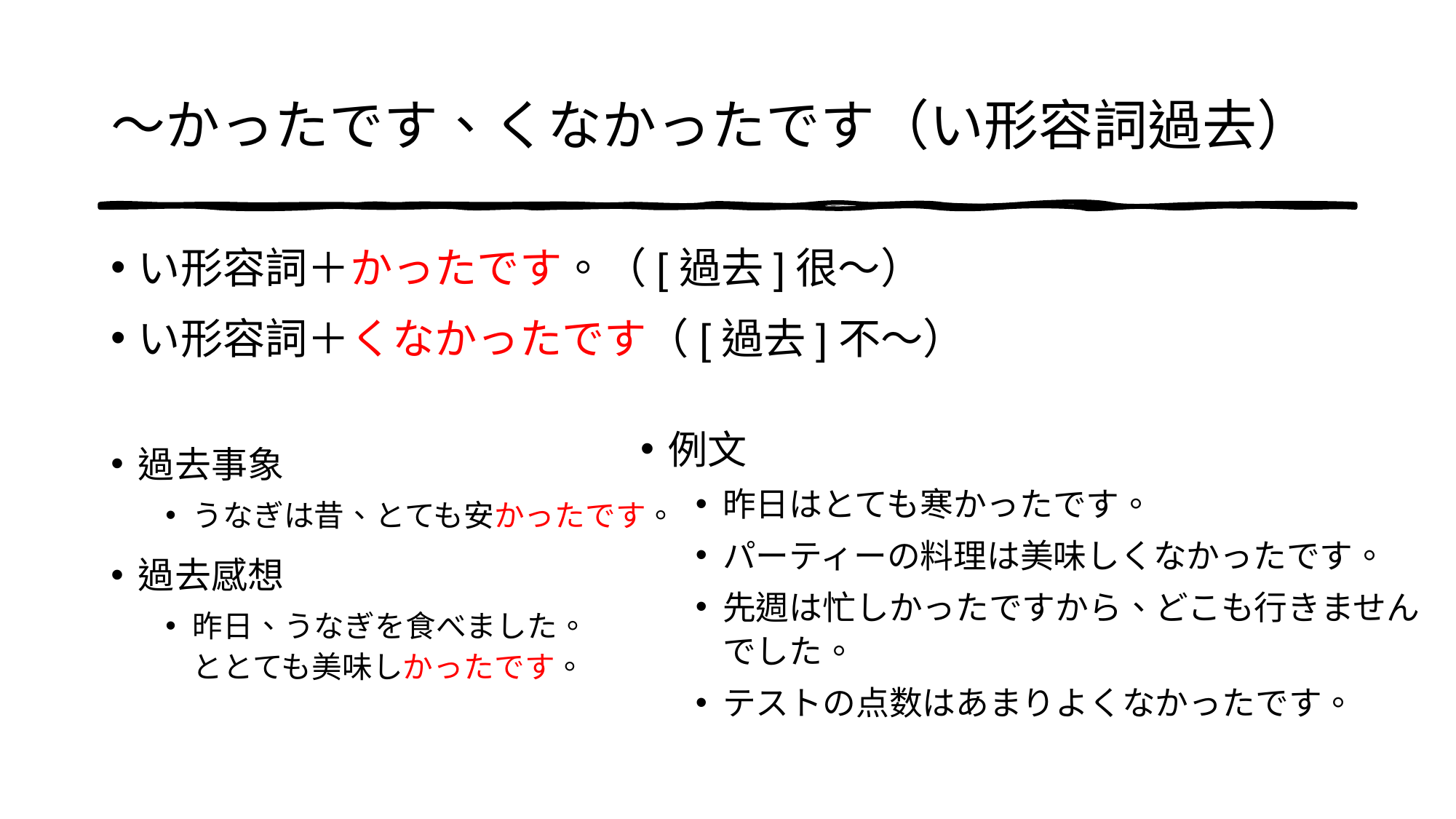

# 〜かったです、くなかったです（い形容詞過去）
い形容詞＋かったです。（[過去]很〜）
い形容詞＋くなかったです（[過去]不〜）

過去事象
うなぎは昔、とても安かったです。
過去感想
昨日、うなぎを食べました。
ととても美味しかったです。

例文
昨日はとても寒かったです。
パーティーの料理は美味しくなかったです。
先週は忙しかったですから、どこも行きませんでした。
テストの点数はあまりよくなかったです。